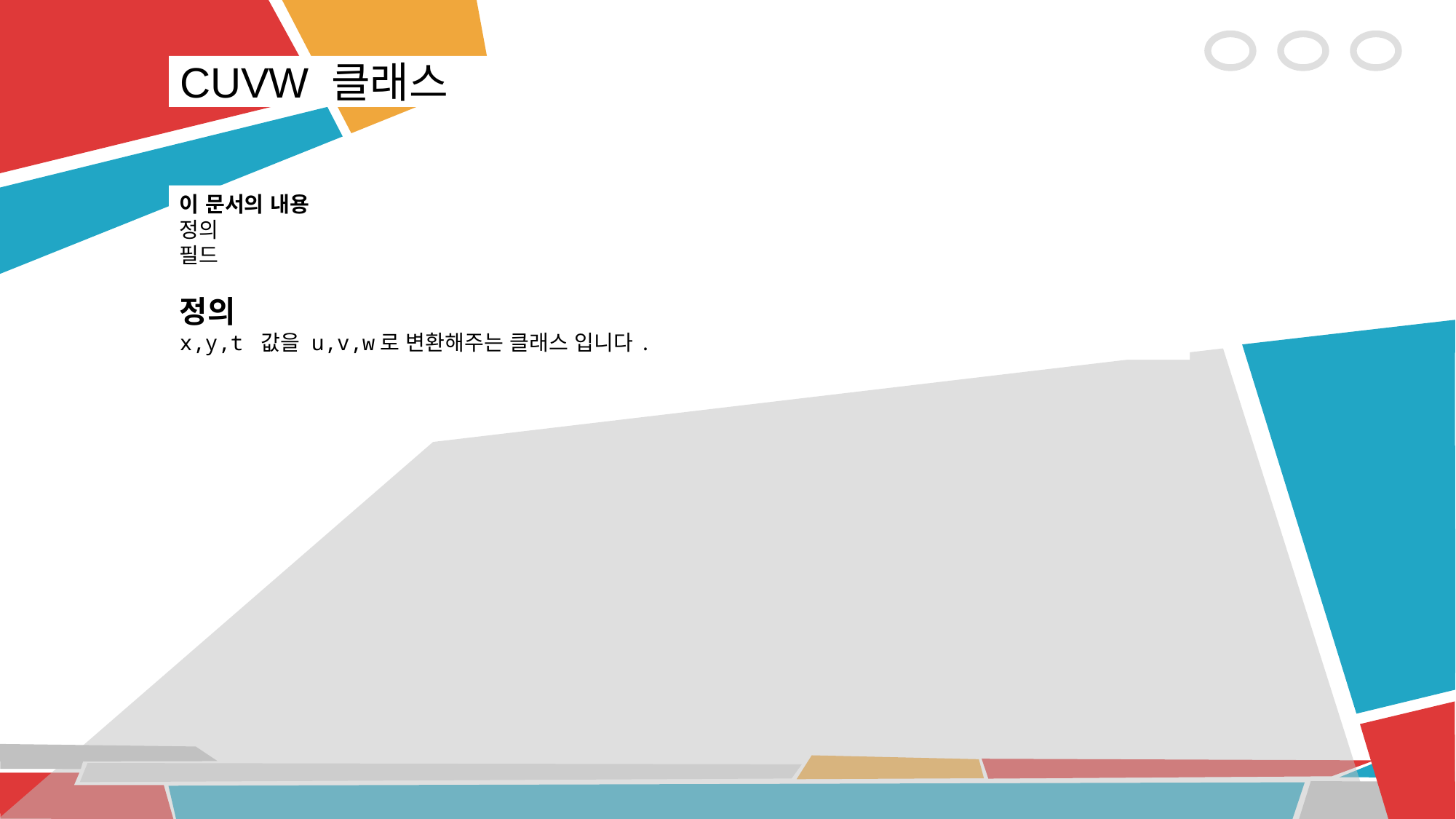

CUVW 클래스
이 문서의 내용
정의
필드

정의
x,y,t 값을 u,v,w로 변환해주는 클래스 입니다.